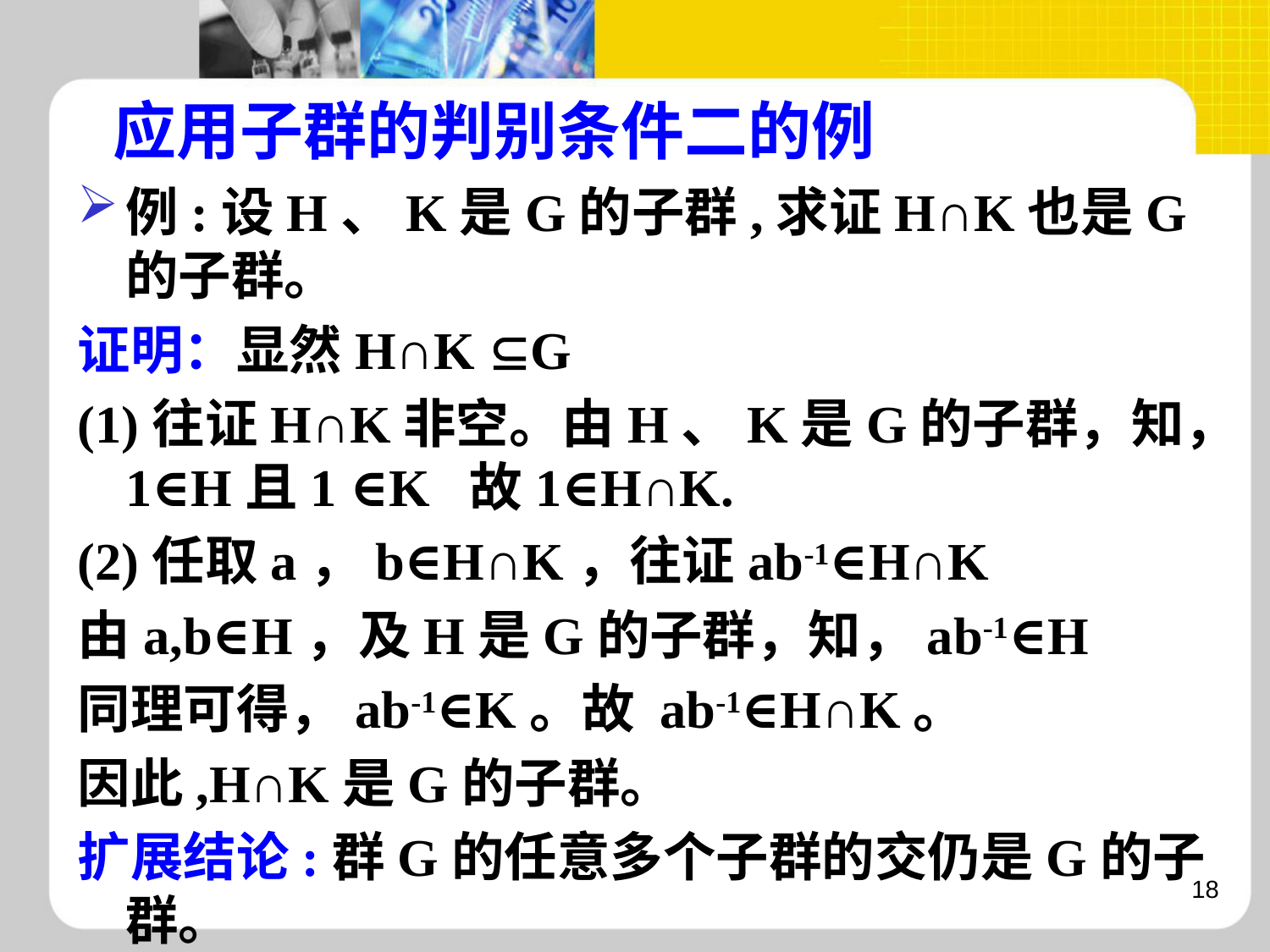

# 应用子群的判别条件二的例
例:设H、K是G的子群,求证H∩K也是G的子群。
证明：显然H∩K ⊆G
(1)往证H∩K非空。由H、K是G的子群，知，1∈H且1 ∈K  故1∈H∩K.
(2)任取a，b∈H∩K，往证ab-1∈H∩K
由a,b∈H，及H是G的子群，知，ab-1∈H
同理可得，ab-1∈K。故 ab-1∈H∩K。
因此,H∩K是G的子群。
扩展结论:群G的任意多个子群的交仍是G的子群。

18